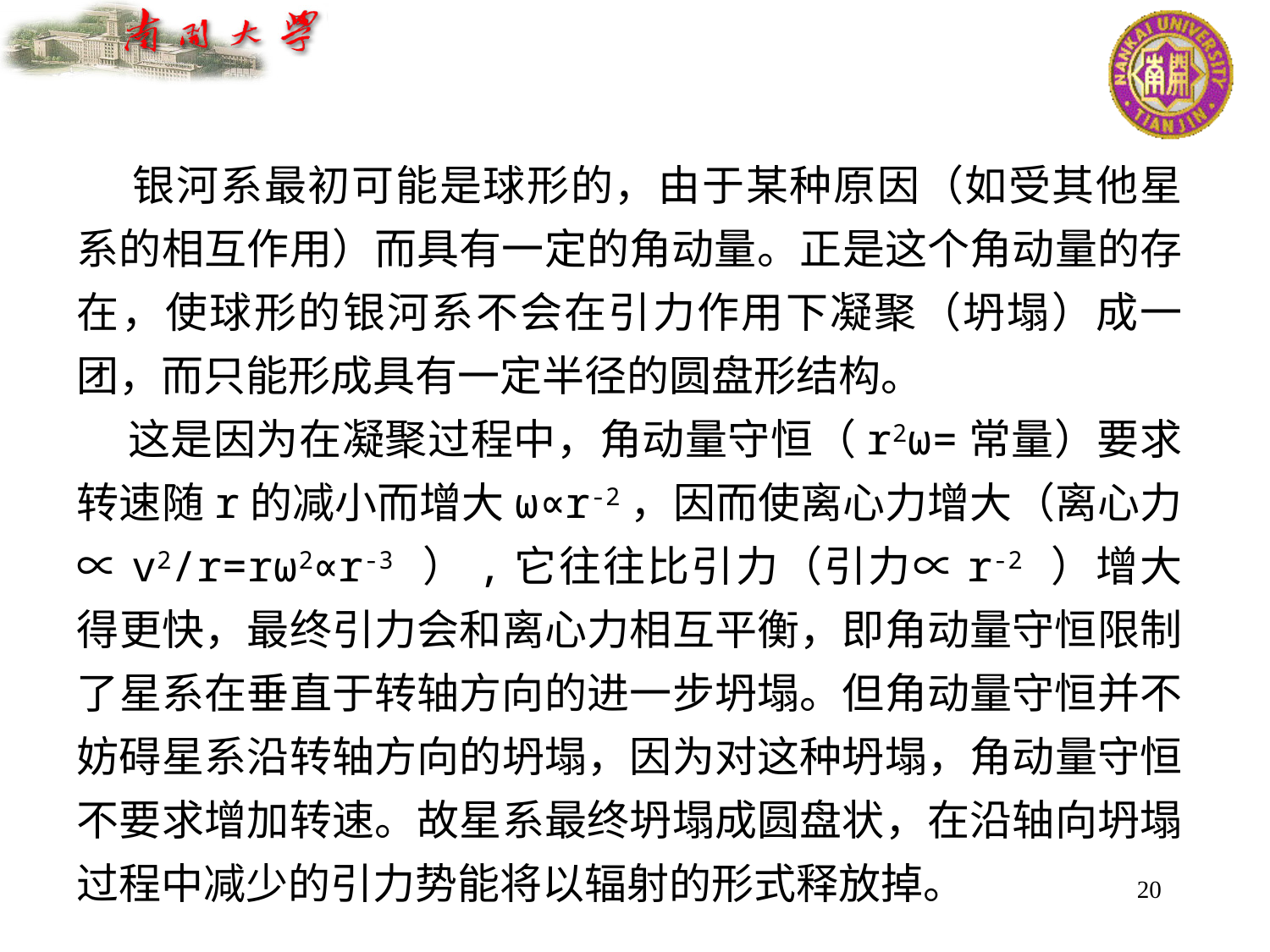

银河系最初可能是球形的，由于某种原因（如受其他星系的相互作用）而具有一定的角动量。正是这个角动量的存在，使球形的银河系不会在引力作用下凝聚（坍塌）成一团，而只能形成具有一定半径的圆盘形结构。
    这是因为在凝聚过程中，角动量守恒（r2ω=常量）要求转速随r的减小而增大ω∝r-2，因而使离心力增大（离心力∝v2/r=rω2∝r-3 ）,它往往比引力（引力∝r-2 ）增大得更快，最终引力会和离心力相互平衡，即角动量守恒限制了星系在垂直于转轴方向的进一步坍塌。但角动量守恒并不妨碍星系沿转轴方向的坍塌，因为对这种坍塌，角动量守恒不要求增加转速。故星系最终坍塌成圆盘状，在沿轴向坍塌过程中减少的引力势能将以辐射的形式释放掉。
20